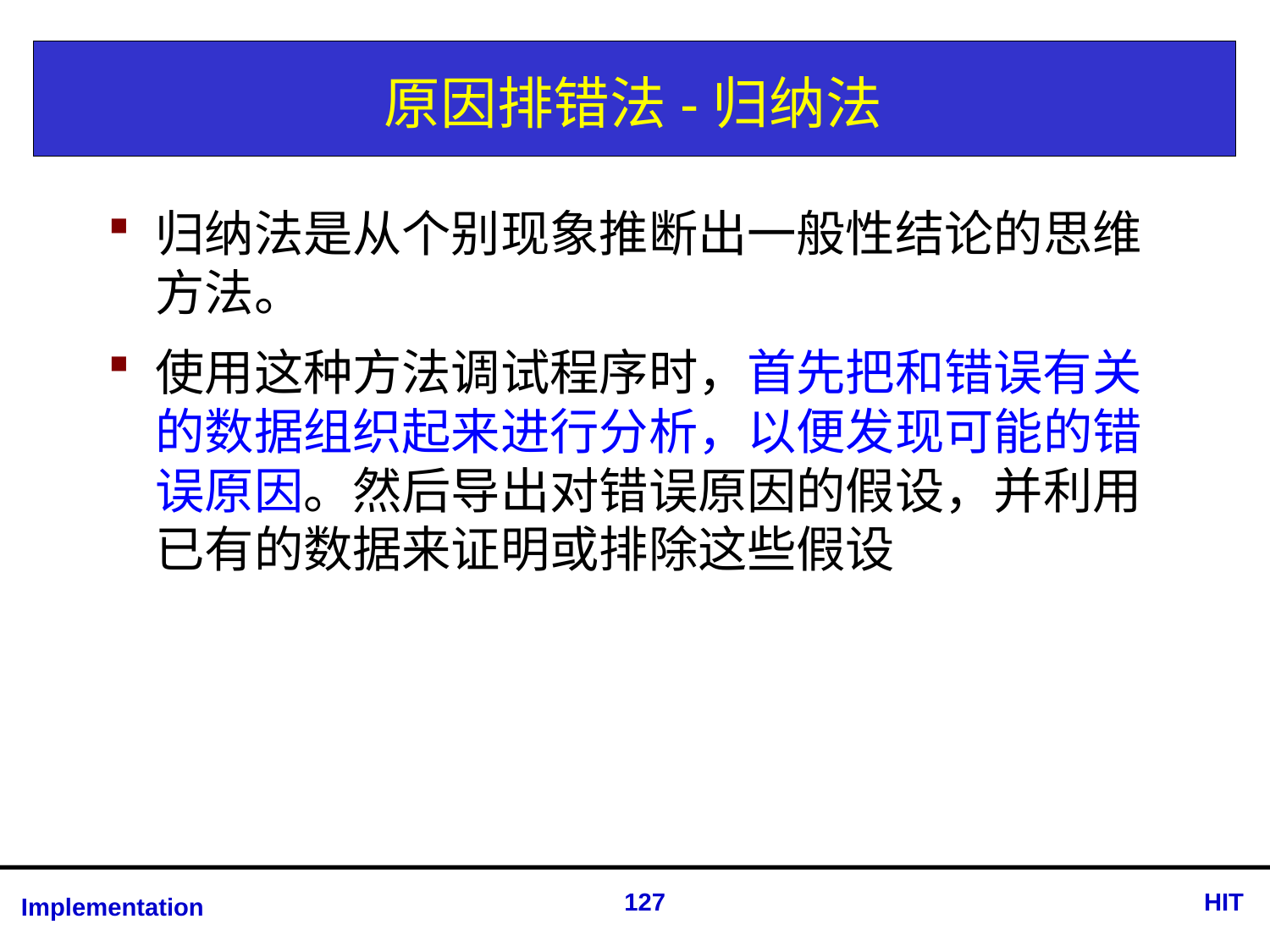

# 原因排错法-归纳法
归纳法是从个别现象推断出一般性结论的思维方法。
使用这种方法调试程序时，首先把和错误有关的数据组织起来进行分析，以便发现可能的错误原因。然后导出对错误原因的假设，并利用已有的数据来证明或排除这些假设